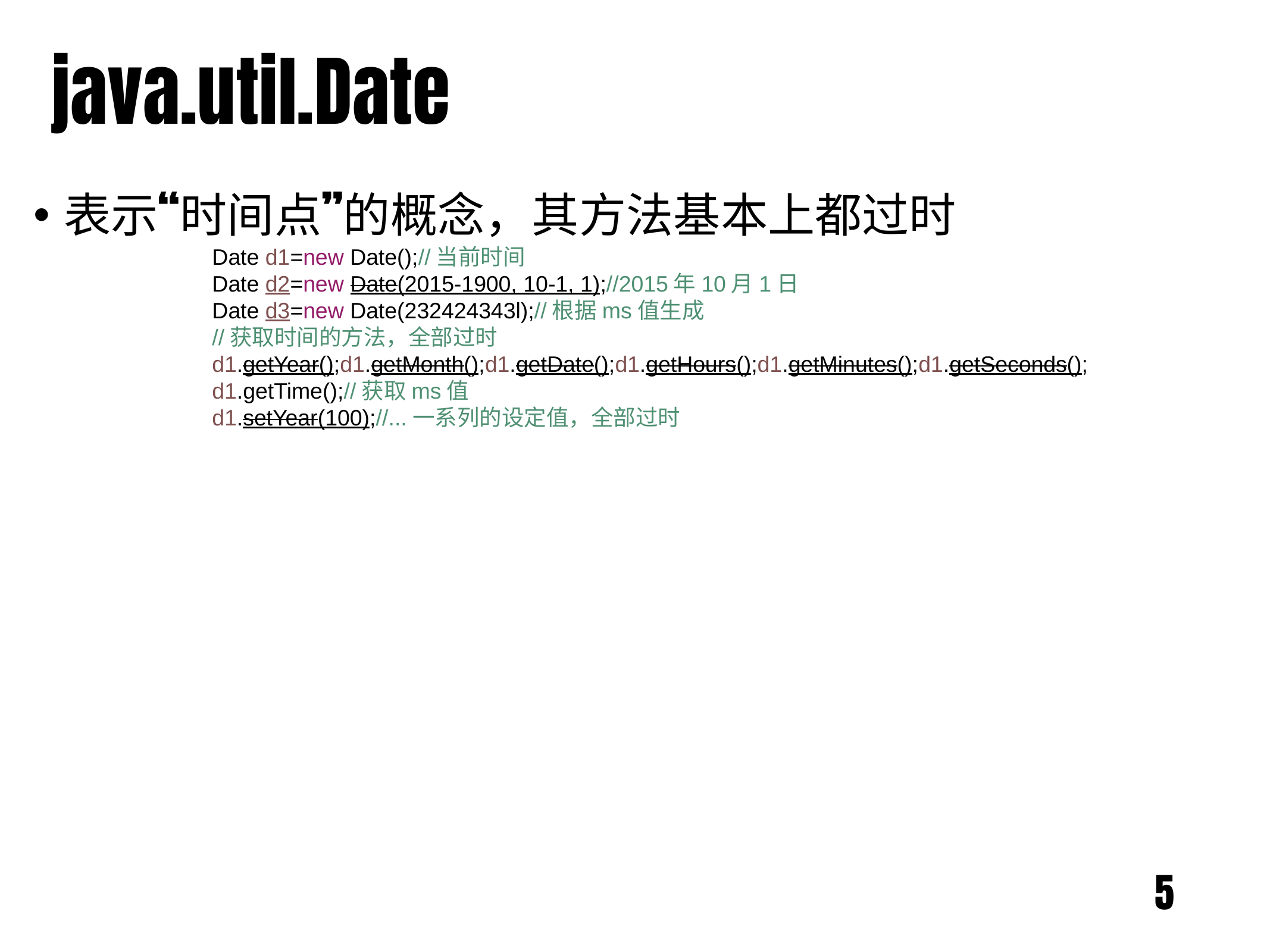

# java.util.Date
表示“时间点”的概念，其方法基本上都过时
		Date d1=new Date();//当前时间
		Date d2=new Date(2015-1900, 10-1, 1);//2015年10月1日
		Date d3=new Date(232424343l);//根据ms值生成
		//获取时间的方法，全部过时
		d1.getYear();d1.getMonth();d1.getDate();d1.getHours();d1.getMinutes();d1.getSeconds();
		d1.getTime();//获取ms值
		d1.setYear(100);//...一系列的设定值，全部过时

5